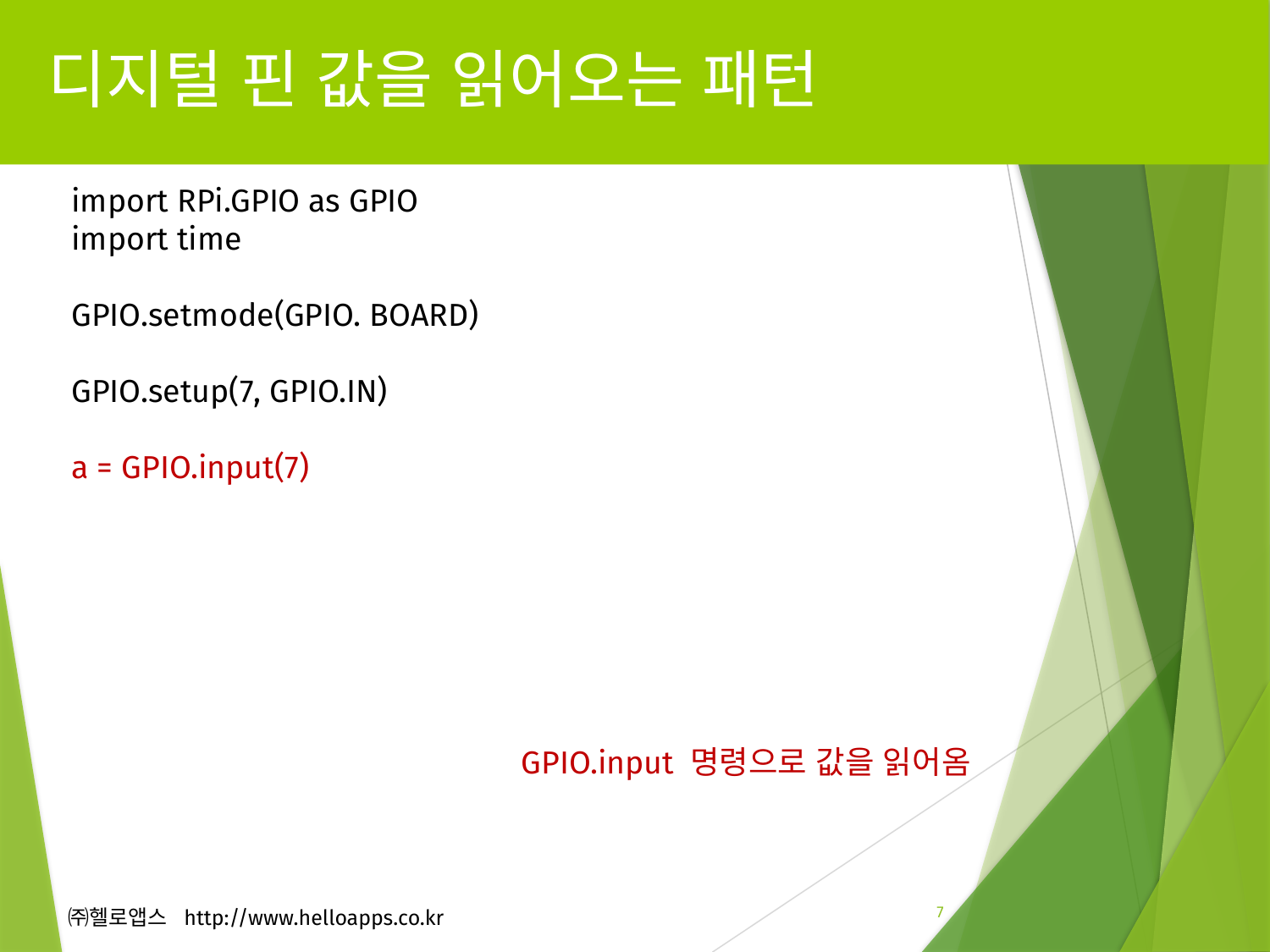

# 디지털 핀 값을 읽어오는 패턴
import RPi.GPIO as GPIO
import time

GPIO.setmode(GPIO. BOARD)

GPIO.setup(7, GPIO.IN)

a = GPIO.input(7)
GPIO.input 명령으로 값을 읽어옴
7